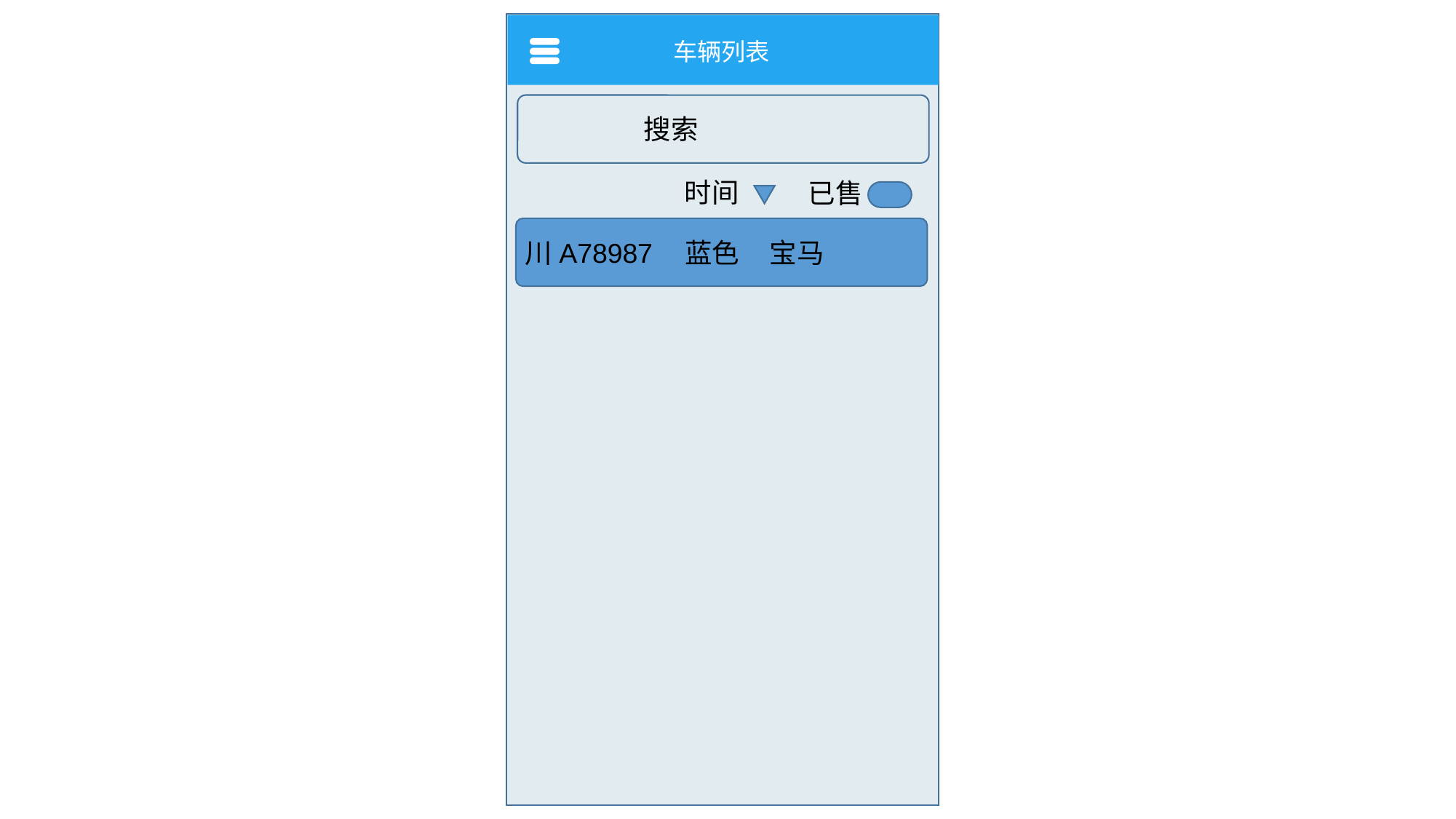

车辆列表

搜索
时间
已售

川A78987
蓝色
宝马